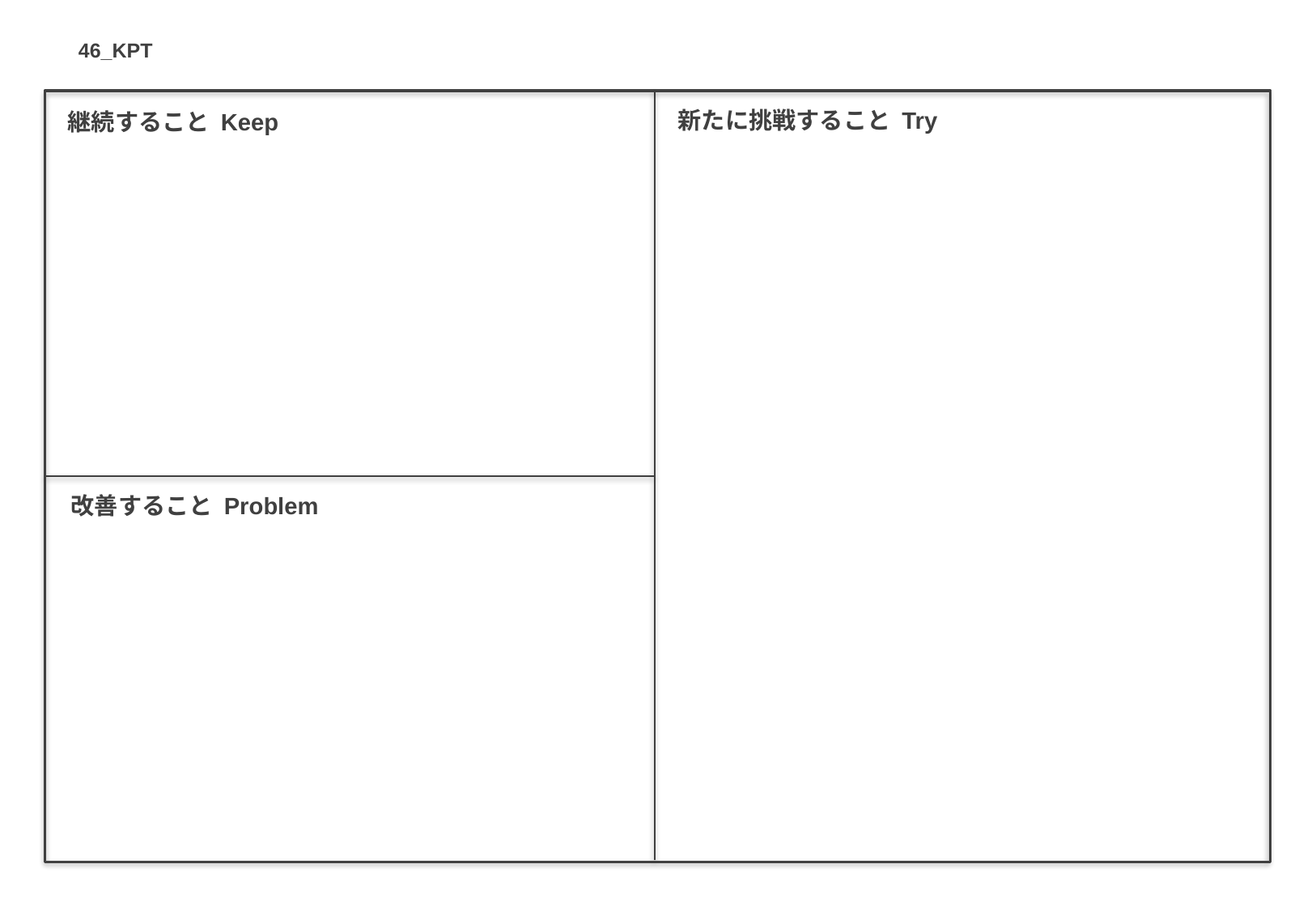

46_KPT

新たに挑戦すること Try
継続すること Keep
改善すること Problem